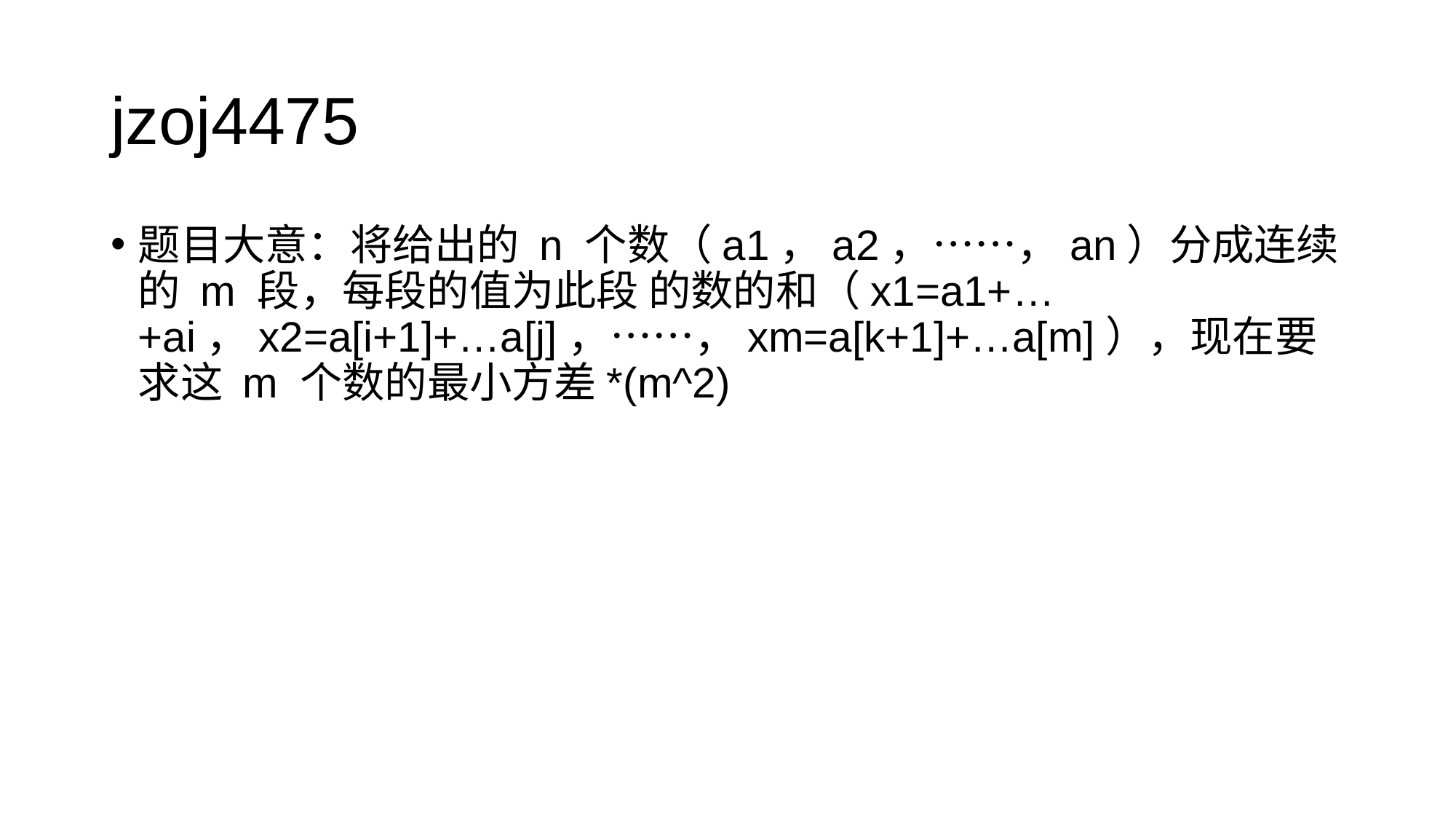

# jzoj4475
题目大意：将给出的 n 个数（a1，a2，……，an）分成连续的 m 段，每段的值为此段 的数的和（x1=a1+…+ai，x2=a[i+1]+…a[j]，……，xm=a[k+1]+…a[m]），现在要 求这 m 个数的最小方差*(m^2)